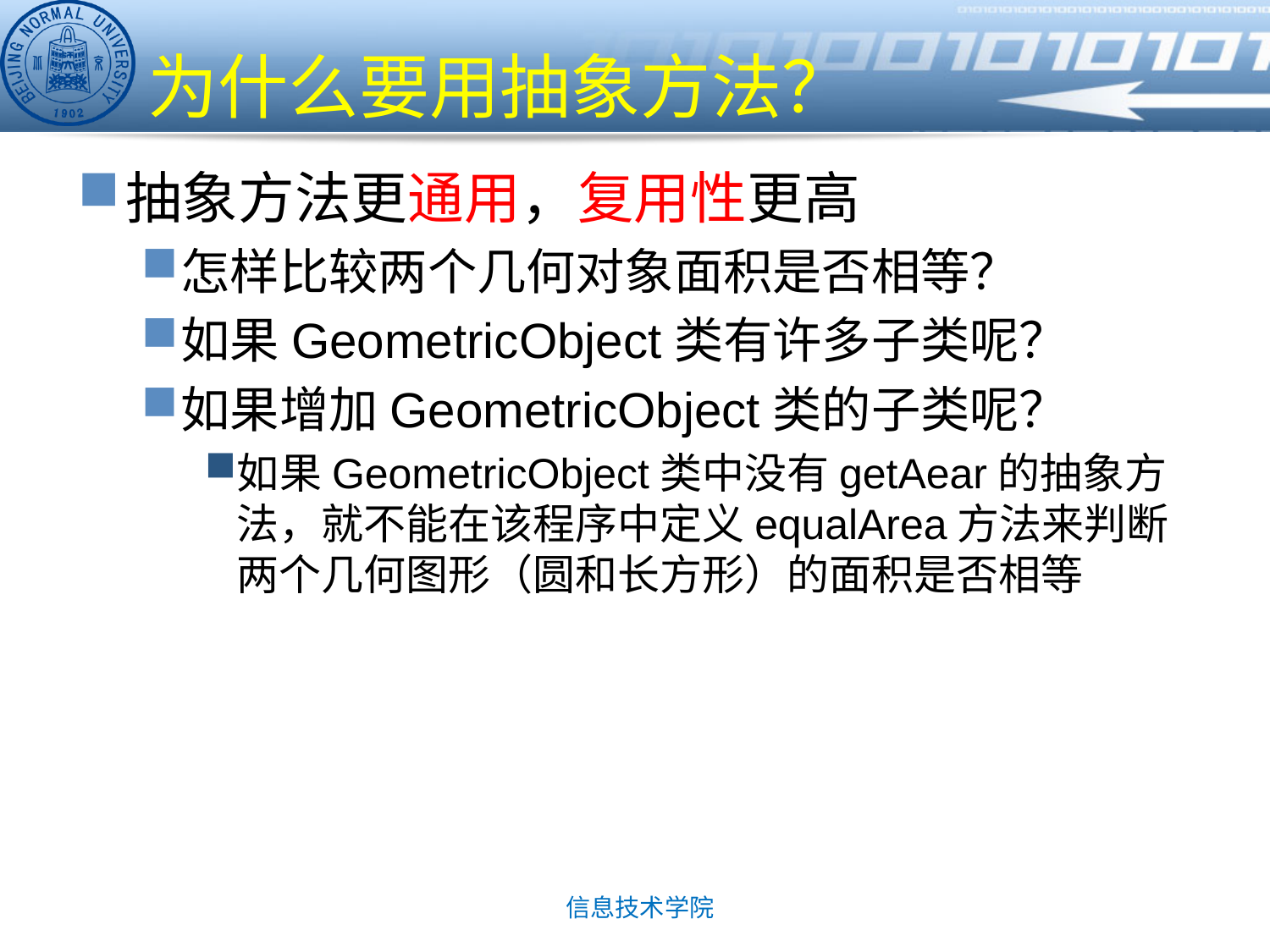

# 为什么要用抽象方法？
抽象方法更通用，复用性更高
怎样比较两个几何对象面积是否相等？
如果GeometricObject类有许多子类呢？
如果增加GeometricObject类的子类呢？
如果GeometricObject类中没有getAear的抽象方法，就不能在该程序中定义equalArea方法来判断两个几何图形（圆和长方形）的面积是否相等